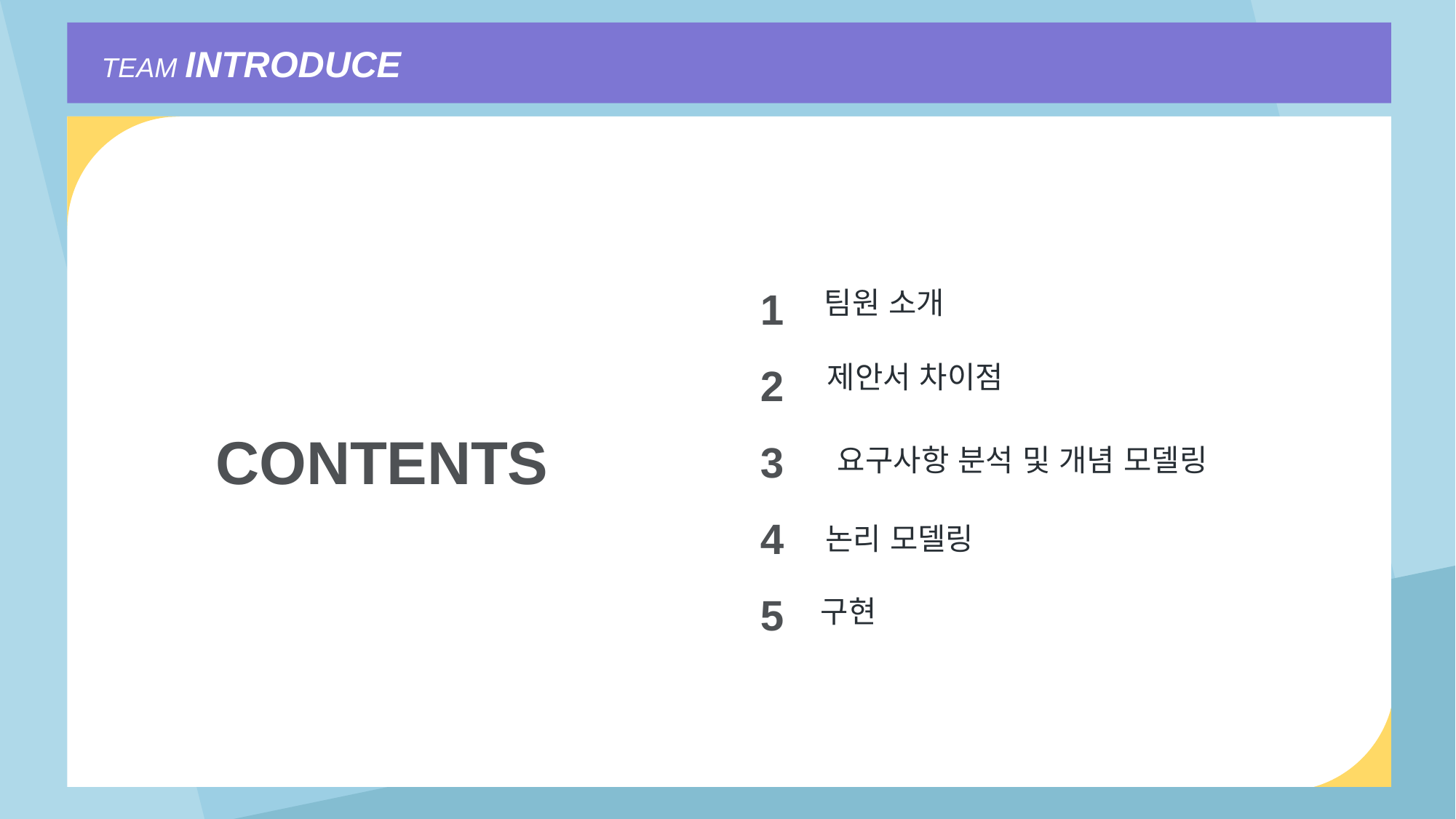

TEAM INTRODUCE

1
2
3
4
5
팀원 소개
제안서 차이점
CONTENTS
요구사항 분석 및 개념 모델링
논리 모델링

구현